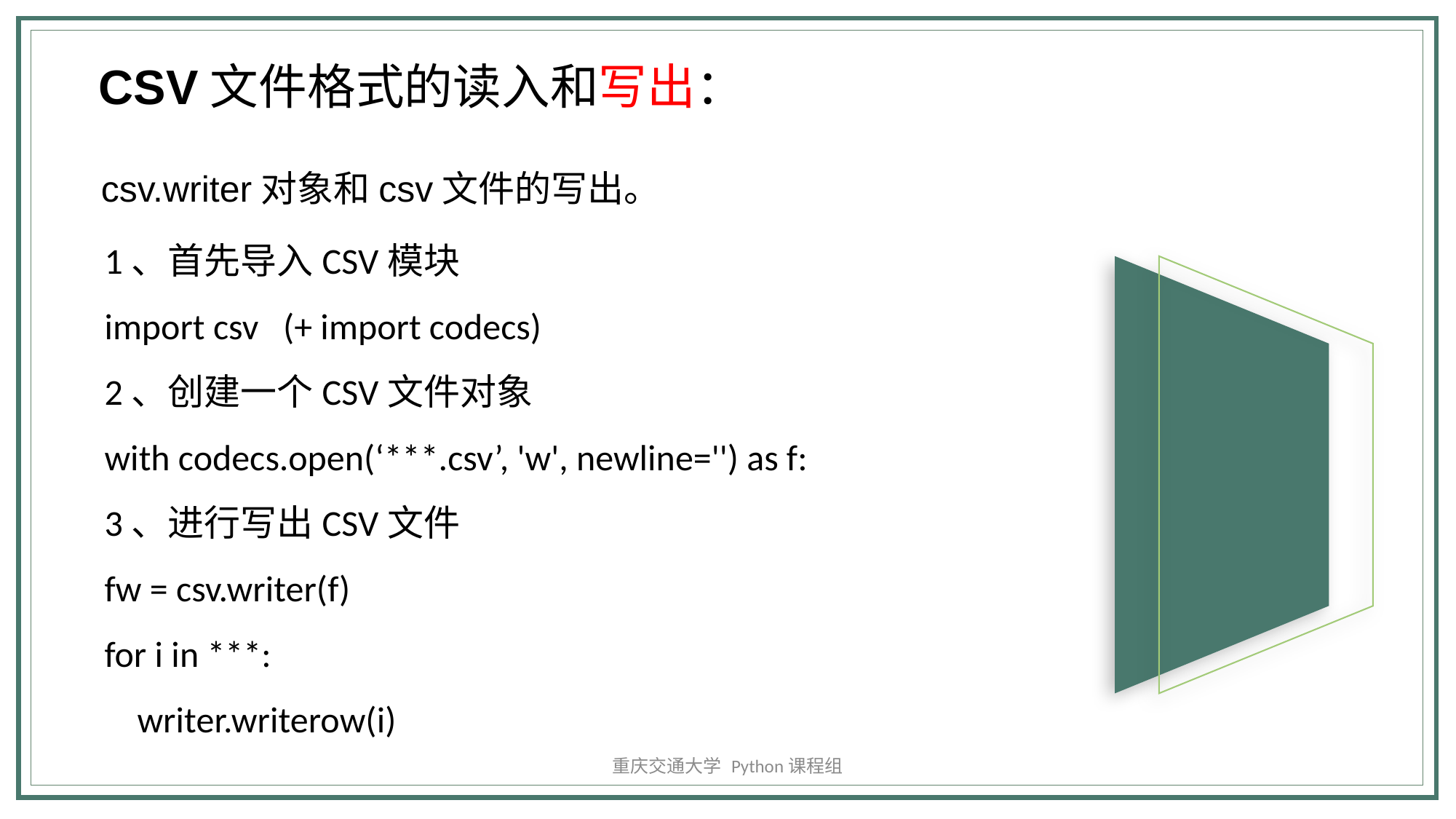

CSV文件格式的读入和写出：
csv.writer对象和csv文件的写出。
1、首先导入CSV模块
import csv   (+ import codecs)
2、创建一个CSV文件对象
with codecs.open(‘***.csv’, 'w', newline='') as f:
3、进行写出CSV文件
fw = csv.writer(f)
for i in ***:
    writer.writerow(i)

重庆交通大学 Python课程组